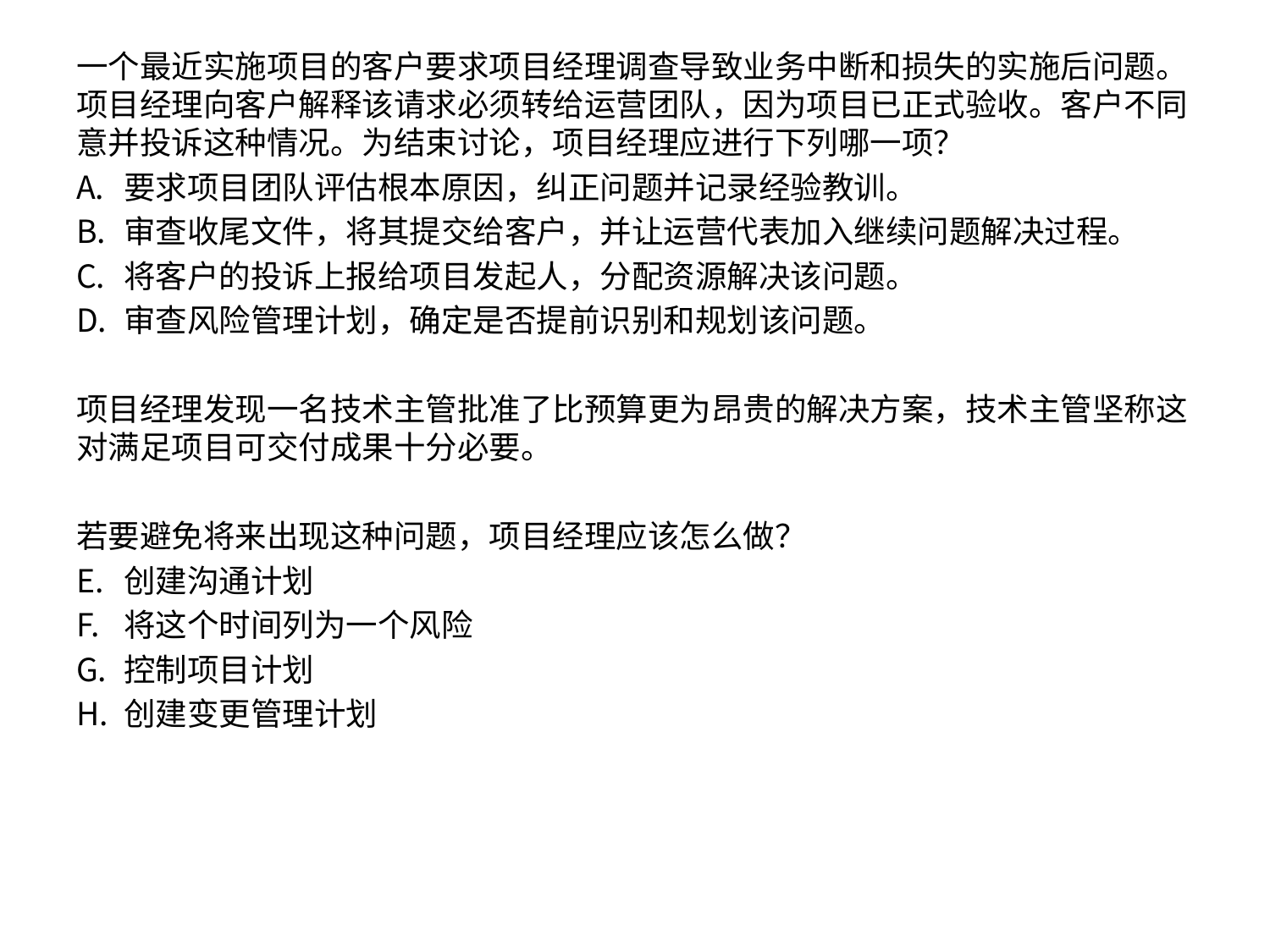

一个最近实施项目的客户要求项目经理调查导致业务中断和损失的实施后问题。项目经理向客户解释该请求必须转给运营团队，因为项目已正式验收。客户不同意并投诉这种情况。为结束讨论，项目经理应进行下列哪一项？
要求项目团队评估根本原因，纠正问题并记录经验教训。
审查收尾文件，将其提交给客户，并让运营代表加入继续问题解决过程。
将客户的投诉上报给项目发起人，分配资源解决该问题。
审查风险管理计划，确定是否提前识别和规划该问题。

项目经理发现一名技术主管批准了比预算更为昂贵的解决方案，技术主管坚称这对满足项目可交付成果十分必要。

若要避免将来出现这种问题，项目经理应该怎么做？
创建沟通计划
将这个时间列为一个风险
控制项目计划
创建变更管理计划